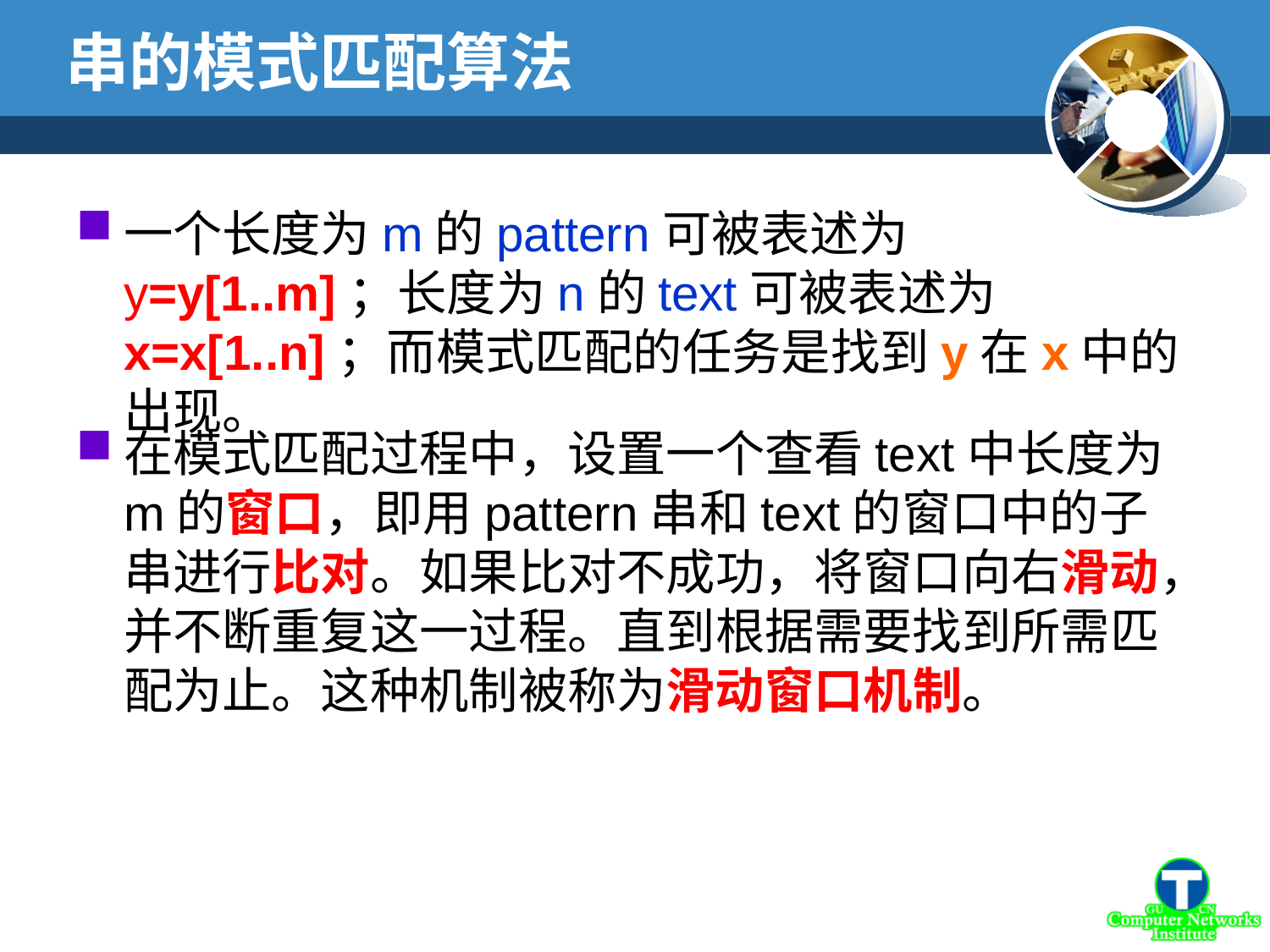

# 串的模式匹配算法
一个长度为m的pattern可被表述为y=y[1..m]；长度为n的text可被表述为x=x[1..n]；而模式匹配的任务是找到y在x中的出现。
在模式匹配过程中，设置一个查看text中长度为m的窗口，即用pattern串和text的窗口中的子串进行比对。如果比对不成功，将窗口向右滑动，并不断重复这一过程。直到根据需要找到所需匹配为止。这种机制被称为滑动窗口机制。